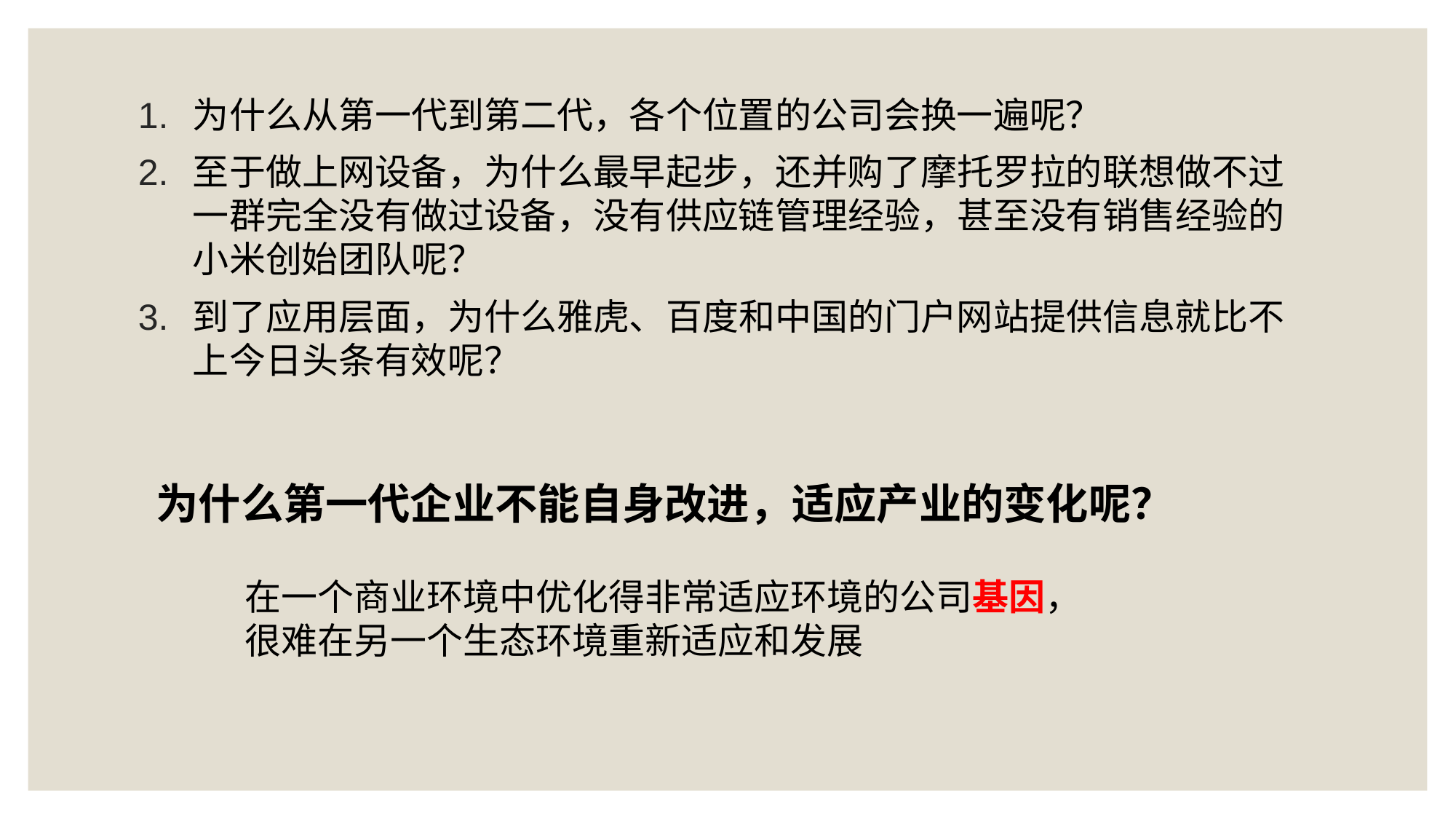

为什么从第一代到第二代，各个位置的公司会换一遍呢？
至于做上网设备，为什么最早起步，还并购了摩托罗拉的联想做不过一群完全没有做过设备，没有供应链管理经验，甚至没有销售经验的小米创始团队呢？
到了应用层面，为什么雅虎、百度和中国的门户网站提供信息就比不上今日头条有效呢？
为什么第一代企业不能自身改进，适应产业的变化呢？
在一个商业环境中优化得非常适应环境的公司基因，很难在另一个生态环境重新适应和发展